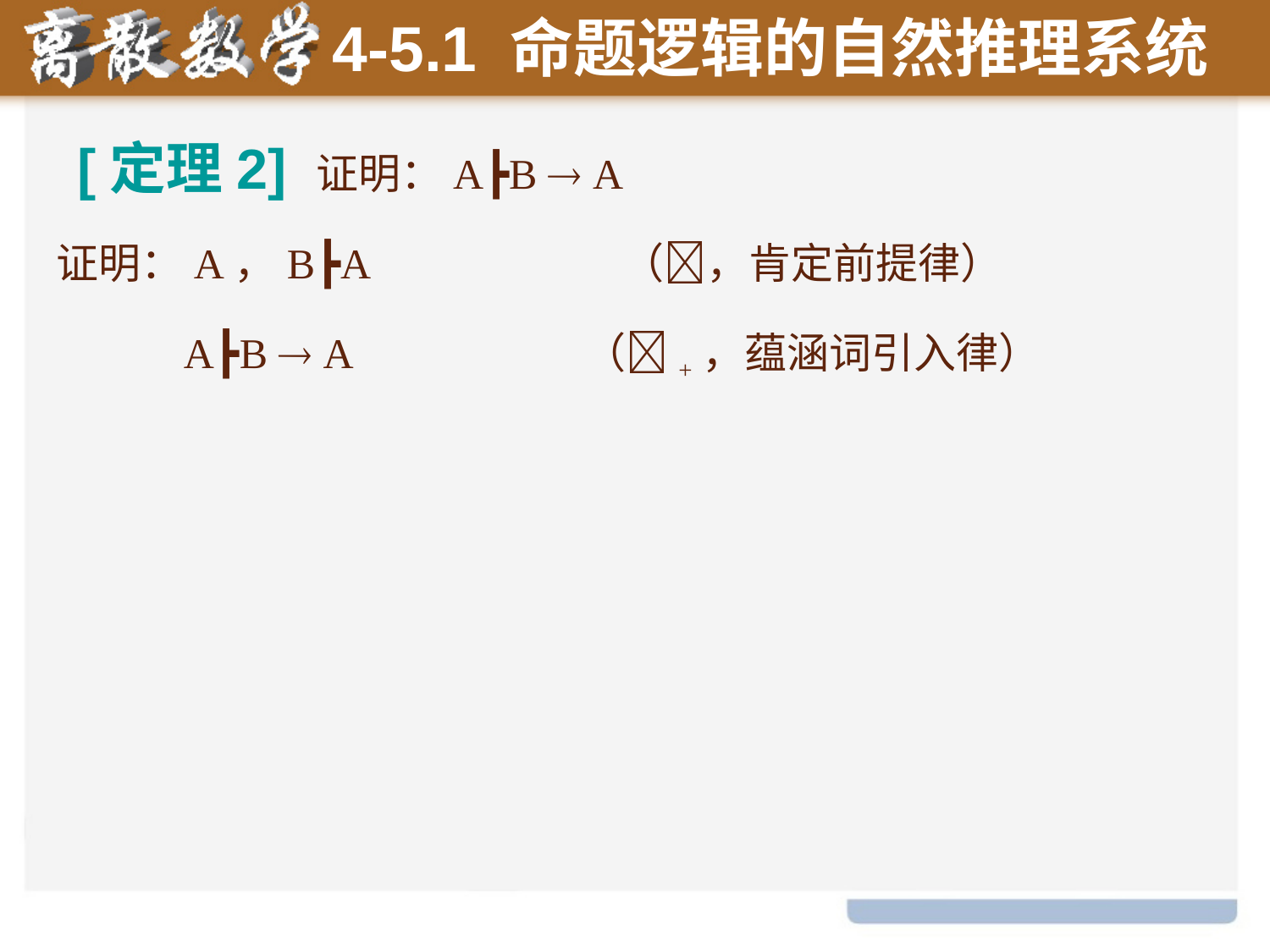

4-5.1 命题逻辑的自然推理系统
  [定理2] 证明：A┣B → A
证明：A，B┣A                       （∈，肯定前提律）
            A┣B → A                     （→+，蕴涵词引入律）